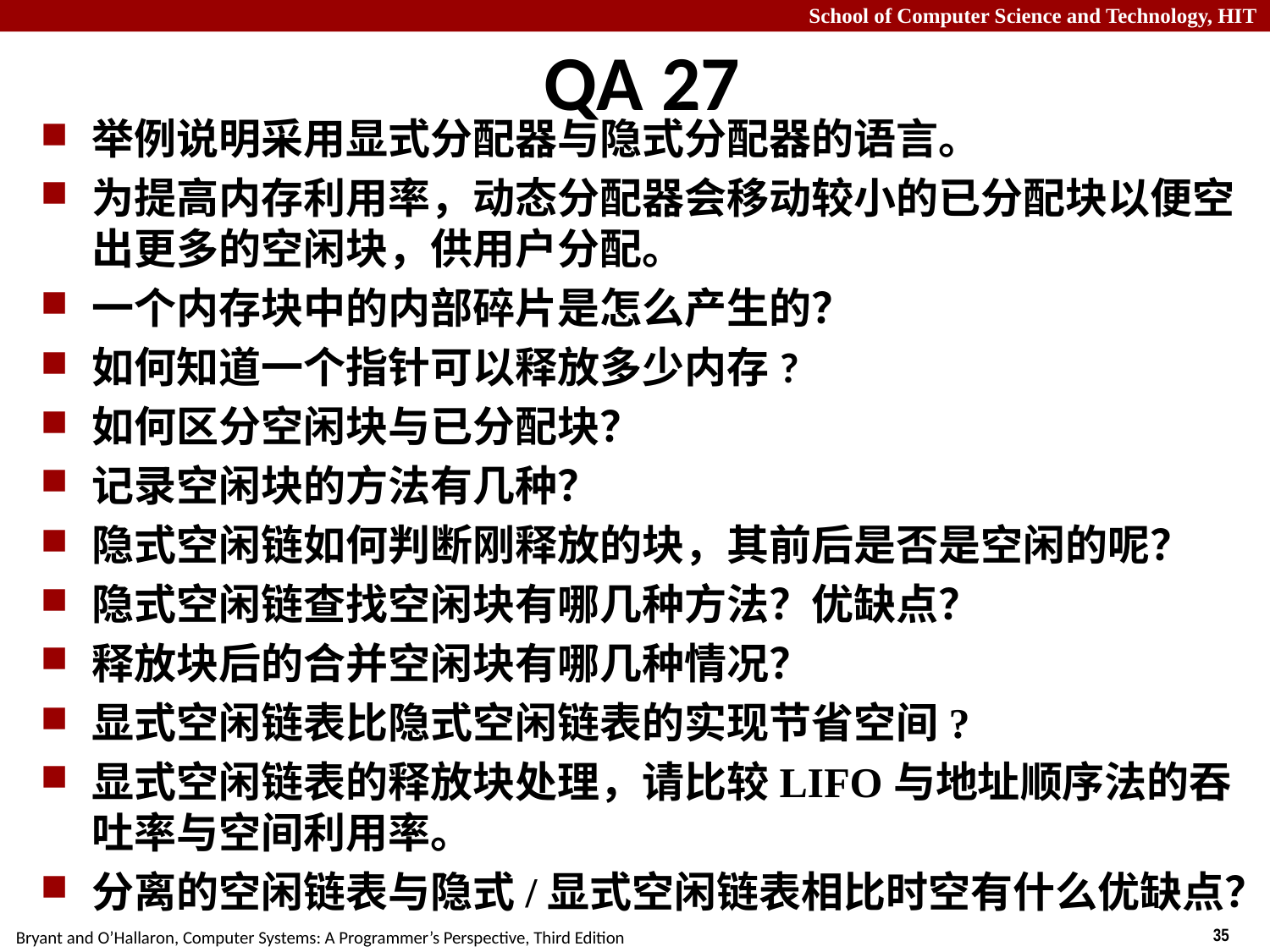

# QA 27
举例说明采用显式分配器与隐式分配器的语言。
为提高内存利用率，动态分配器会移动较小的已分配块以便空出更多的空闲块，供用户分配。
一个内存块中的内部碎片是怎么产生的？
如何知道一个指针可以释放多少内存?
如何区分空闲块与已分配块？
记录空闲块的方法有几种？
隐式空闲链如何判断刚释放的块，其前后是否是空闲的呢？
隐式空闲链查找空闲块有哪几种方法？优缺点？
释放块后的合并空闲块有哪几种情况？
显式空闲链表比隐式空闲链表的实现节省空间?
显式空闲链表的释放块处理，请比较LIFO与地址顺序法的吞吐率与空间利用率。
分离的空闲链表与隐式/显式空闲链表相比时空有什么优缺点？